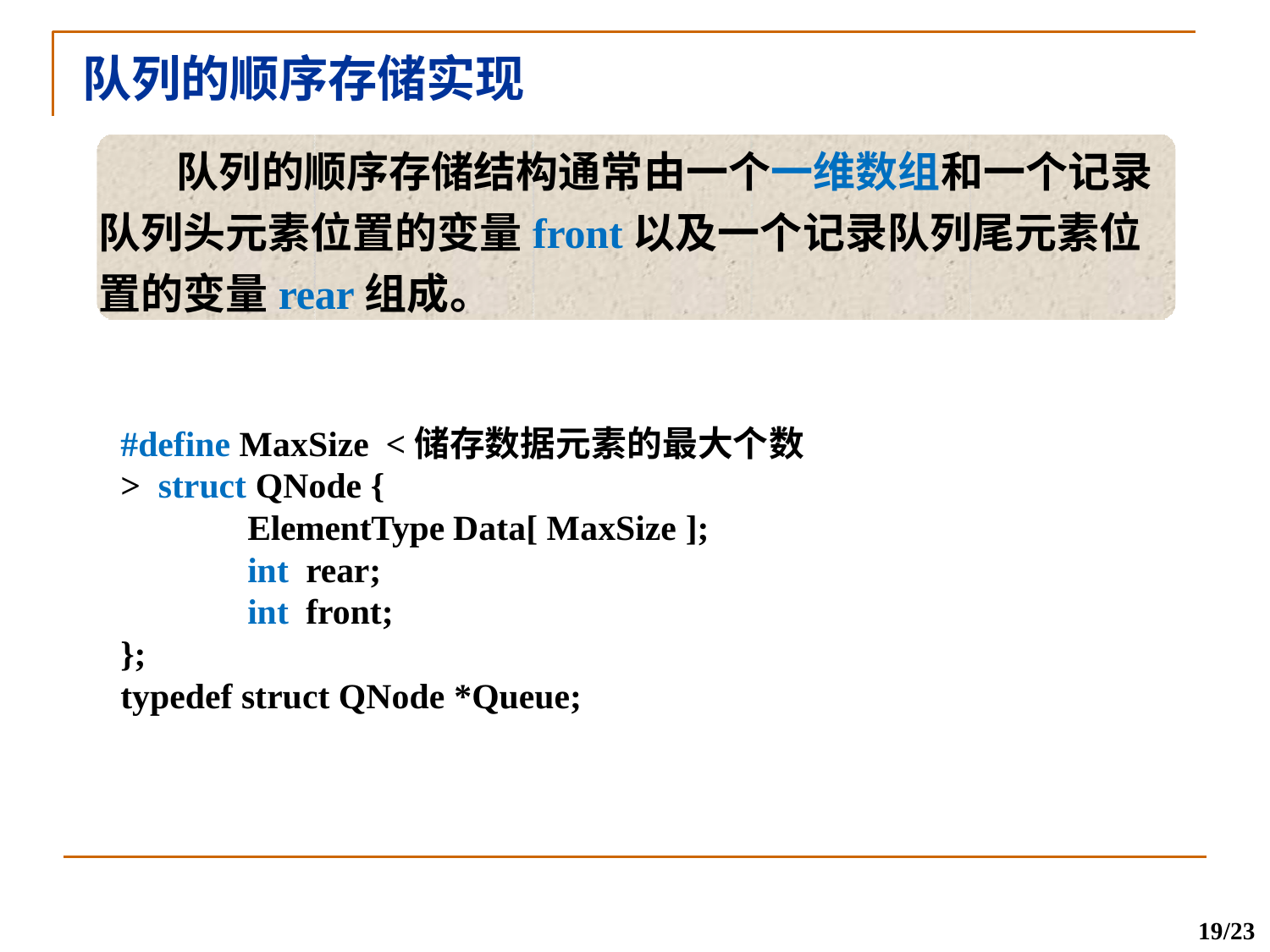

# 队列的顺序存储实现
队列的顺序存储结构通常由一个一维数组和一个记录队列头元素位置的变量front以及一个记录队列尾元素位置的变量rear组成。

#define MaxSize <储存数据元素的最大个数>  struct QNode {
ElementType Data[ MaxSize ];  int rear;
int front;
};
typedef struct QNode *Queue;
19/23